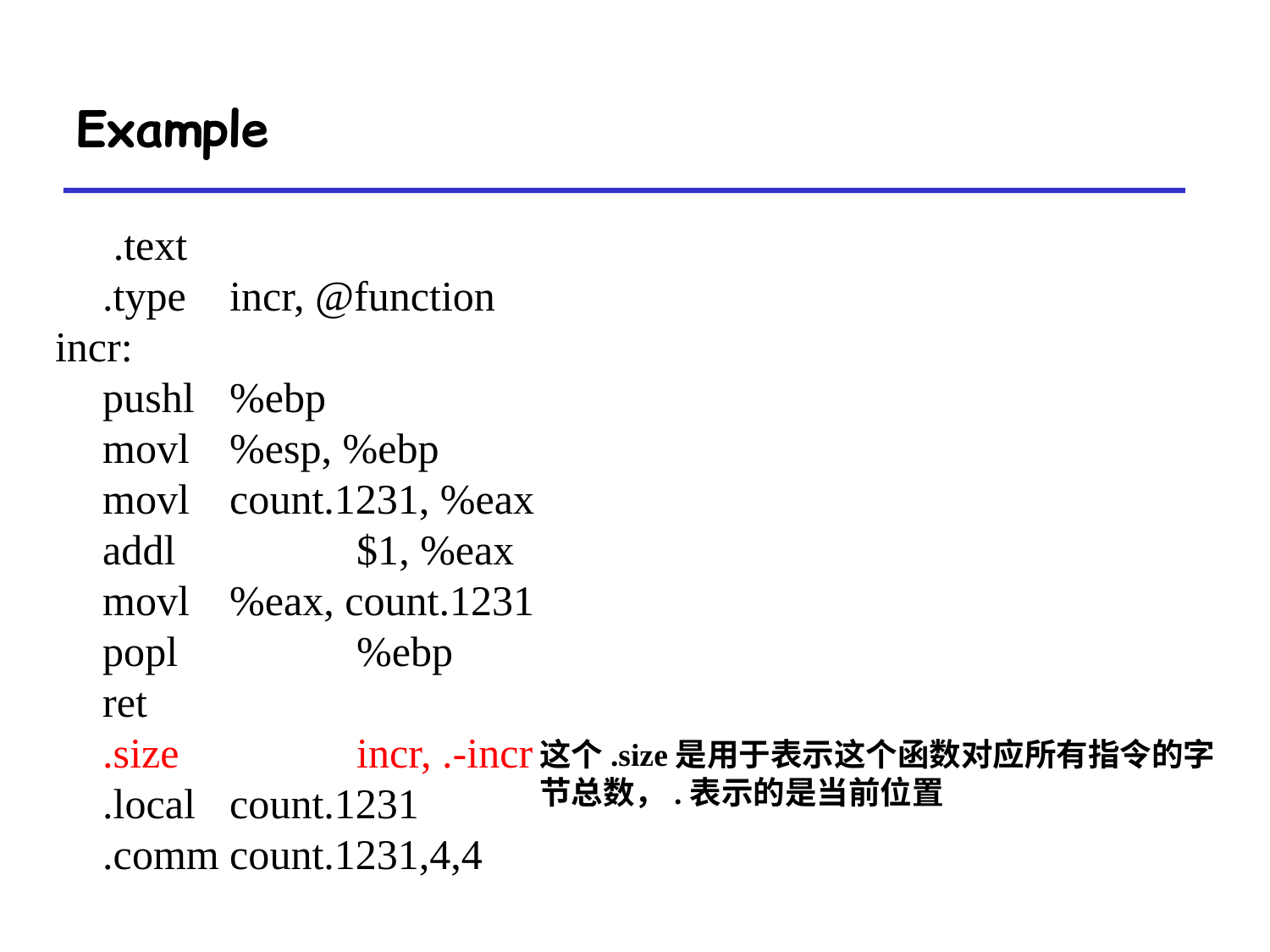

# Example
	 .text
	.type	incr, @function
incr:
	pushl	%ebp
	movl	%esp, %ebp
	movl	count.1231, %eax
	addl		$1, %eax
	movl	%eax, count.1231
	popl		%ebp
	ret
	.size		incr, .-incr
	.local	count.1231
	.comm	count.1231,4,4

这个.size是用于表示这个函数对应所有指令的字节总数，.表示的是当前位置
58